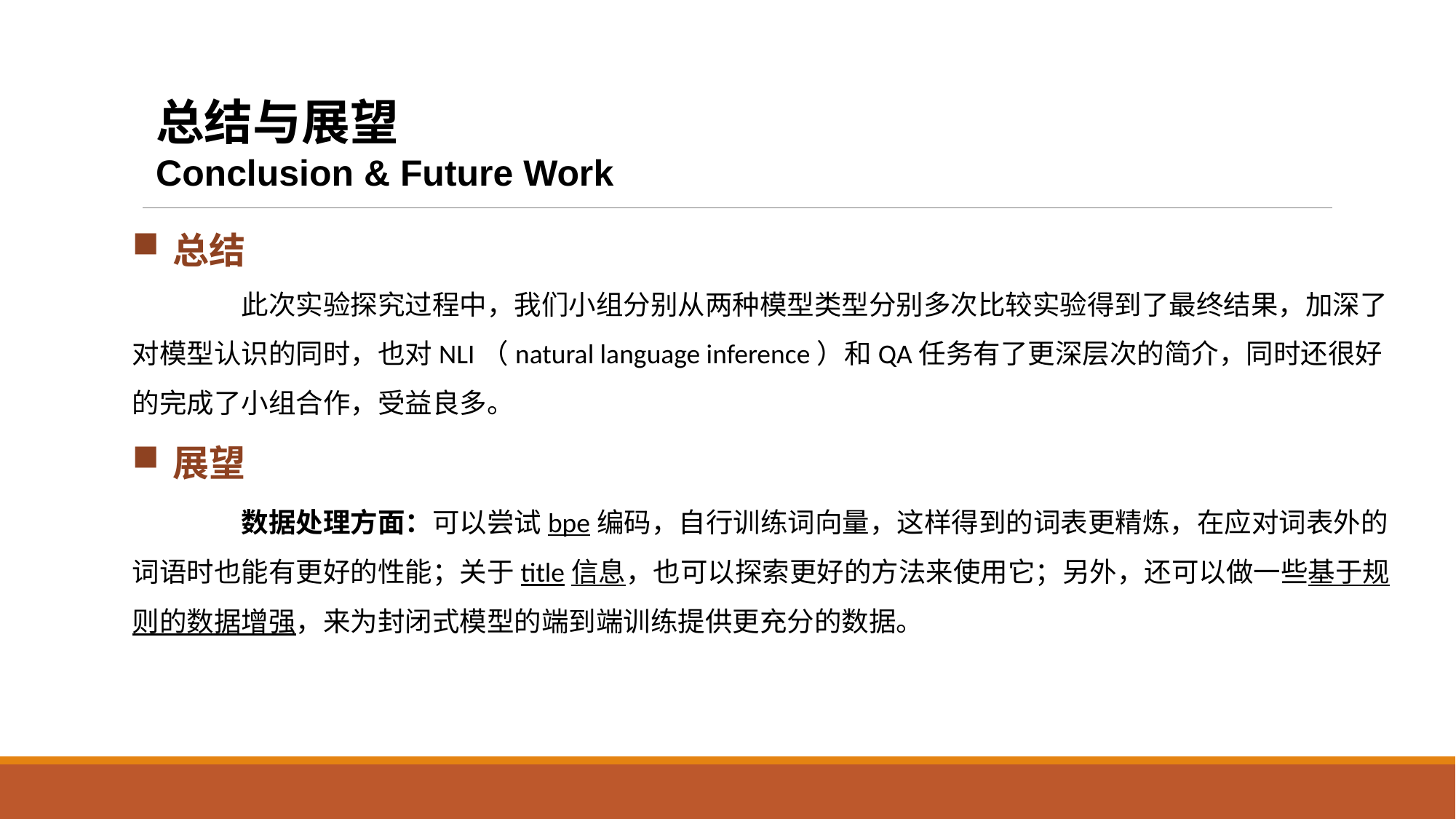

总结与展望
Conclusion & Future Work
总结
	此次实验探究过程中，我们小组分别从两种模型类型分别多次比较实验得到了最终结果，加深了对模型认识的同时，也对NLI（natural language inference）和QA任务有了更深层次的简介，同时还很好的完成了小组合作，受益良多。
展望
	数据处理方面：可以尝试bpe编码，自行训练词向量，这样得到的词表更精炼，在应对词表外的词语时也能有更好的性能；关于title信息，也可以探索更好的方法来使用它；另外，还可以做一些基于规则的数据增强，来为封闭式模型的端到端训练提供更充分的数据。